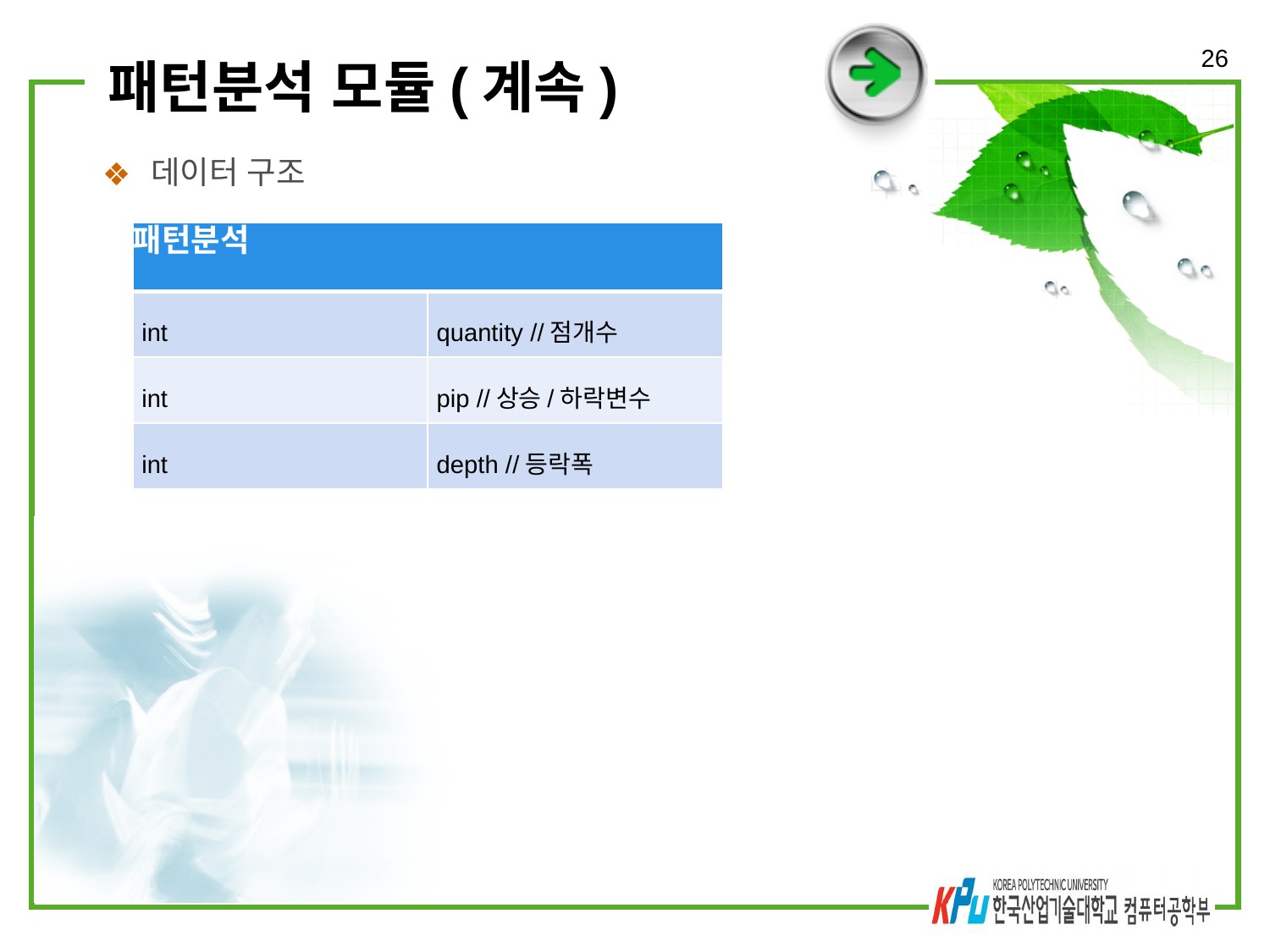

26
# 패턴분석 모듈(계속)
데이터 구조
| 패턴분석 |  |
| --- | --- |
| int | quantity //점개수 |
| int | pip //상승/하락변수 |
| int | depth //등락폭 |